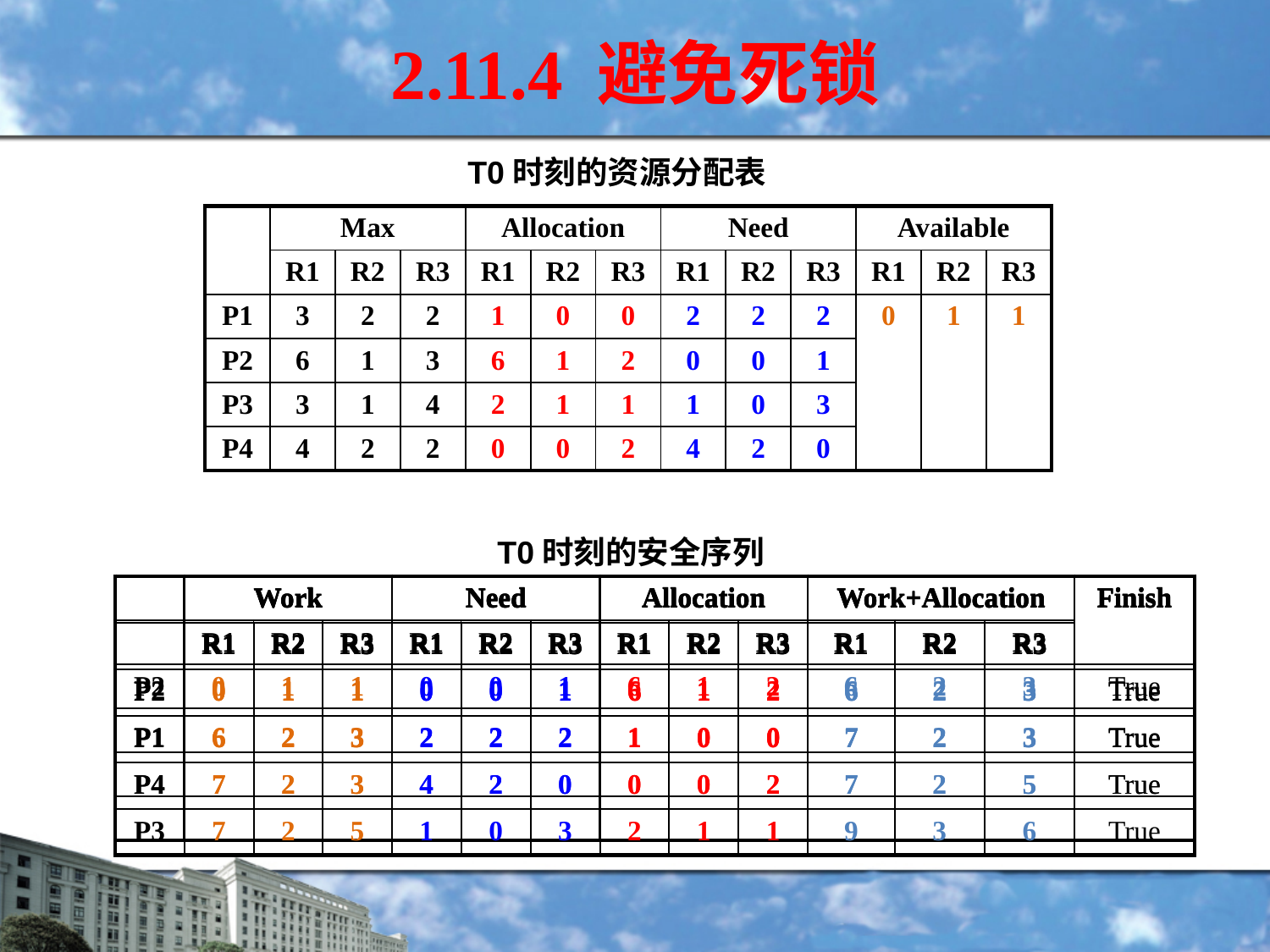

2.11.4 避免死锁
T0时刻的资源分配表
|  | Max |  |  | Allocation |  |  | Need |  |  | Available |  |  |
| --- | --- | --- | --- | --- | --- | --- | --- | --- | --- | --- | --- | --- |
|  | R1 | R2 | R3 | R1 | R2 | R3 | R1 | R2 | R3 | R1 | R2 | R3 |
| P1 | 3 | 2 | 2 | 1 | 0 | 0 | 2 | 2 | 2 | 0 | 1 | 1 |
| P2 | 6 | 1 | 3 | 6 | 1 | 2 | 0 | 0 | 1 |  |  |  |
| P3 | 3 | 1 | 4 | 2 | 1 | 1 | 1 | 0 | 3 |  |  |  |
| P4 | 4 | 2 | 2 | 0 | 0 | 2 | 4 | 2 | 0 |  |  |  |
T0时刻的安全序列
|  | Work |  |  | Need |  |  | Allocation |  |  | Work+Allocation |  |  | Finish |
| --- | --- | --- | --- | --- | --- | --- | --- | --- | --- | --- | --- | --- | --- |
|  | R1 | R2 | R3 | R1 | R2 | R3 | R1 | R2 | R3 | R1 | R2 | R3 |  |
| P2 | 0 | 1 | 1 | 0 | 0 | 1 | 6 | 1 | 2 | 6 | 2 | 3 | True |
| P1 | 6 | 2 | 3 | 2 | 2 | 2 | 1 | 0 | 0 | 7 | 2 | 3 | True |
|  |  |  |  |  |  |  |  |  |  |  |  |  |  |
|  |  |  |  |  |  |  |  |  |  |  |  |  |  |
|  | Work |  |  | Need |  |  | Allocation |  |  | Work+Allocation |  |  | Finish |
| --- | --- | --- | --- | --- | --- | --- | --- | --- | --- | --- | --- | --- | --- |
|  | R1 | R2 | R3 | R1 | R2 | R3 | R1 | R2 | R3 | R1 | R2 | R3 |  |
| P2 | 0 | 1 | 1 | 0 | 0 | 1 | 6 | 1 | 2 | 6 | 2 | 3 | True |
|  |  |  |  |  |  |  |  |  |  |  |  |  |  |
|  |  |  |  |  |  |  |  |  |  |  |  |  |  |
|  |  |  |  |  |  |  |  |  |  |  |  |  |  |
|  | Work |  |  | Need |  |  | Allocation |  |  | Work+Allocation |  |  | Finish |
| --- | --- | --- | --- | --- | --- | --- | --- | --- | --- | --- | --- | --- | --- |
|  | R1 | R2 | R3 | R1 | R2 | R3 | R1 | R2 | R3 | R1 | R2 | R3 |  |
| P2 | 0 | 1 | 1 | 0 | 0 | 1 | 6 | 1 | 2 | 6 | 2 | 3 | True |
| P1 | 6 | 2 | 3 | 2 | 2 | 2 | 1 | 0 | 0 | 7 | 2 | 3 | True |
| P4 | 7 | 2 | 3 | 4 | 2 | 0 | 0 | 0 | 2 | 7 | 2 | 5 | True |
|  |  |  |  |  |  |  |  |  |  |  |  |  |  |
|  | Work |  |  | Need |  |  | Allocation |  |  | Work+Allocation |  |  | Finish |
| --- | --- | --- | --- | --- | --- | --- | --- | --- | --- | --- | --- | --- | --- |
|  | R1 | R2 | R3 | R1 | R2 | R3 | R1 | R2 | R3 | R1 | R2 | R3 |  |
| P2 | 0 | 1 | 1 | 0 | 0 | 1 | 6 | 1 | 2 | 6 | 2 | 3 | True |
| P1 | 6 | 2 | 3 | 2 | 2 | 2 | 1 | 0 | 0 | 7 | 2 | 3 | True |
| P4 | 7 | 2 | 3 | 4 | 2 | 0 | 0 | 0 | 2 | 7 | 2 | 5 | True |
| P3 | 7 | 2 | 5 | 1 | 0 | 3 | 2 | 1 | 1 | 9 | 3 | 6 | True |